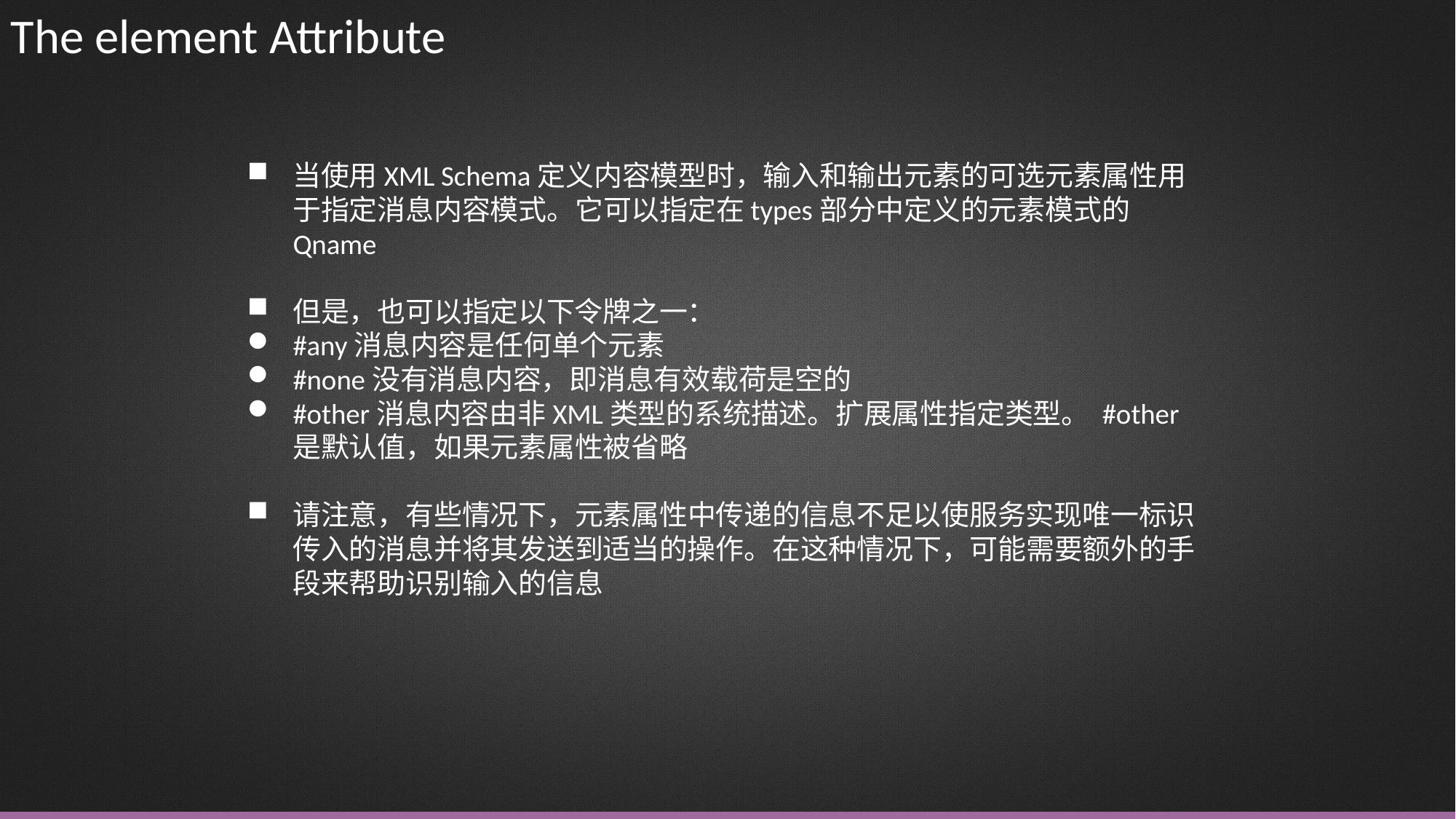

The element Attribute
当使用XML Schema定义内容模型时，输入和输出元素的可选元素属性用于指定消息内容模式。它可以指定在types部分中定义的元素模式的Qname

但是，也可以指定以下令牌之一：
#any消息内容是任何单个元素
#none没有消息内容，即消息有效载荷是空的
#other消息内容由非XML类型的系统描述。扩展属性指定类型。 #other是默认值，如果元素属性被省略

请注意，有些情况下，元素属性中传递的信息不足以使服务实现唯一标识传入的消息并将其发送到适当的操作。在这种情况下，可能需要额外的手段来帮助识别输入的信息